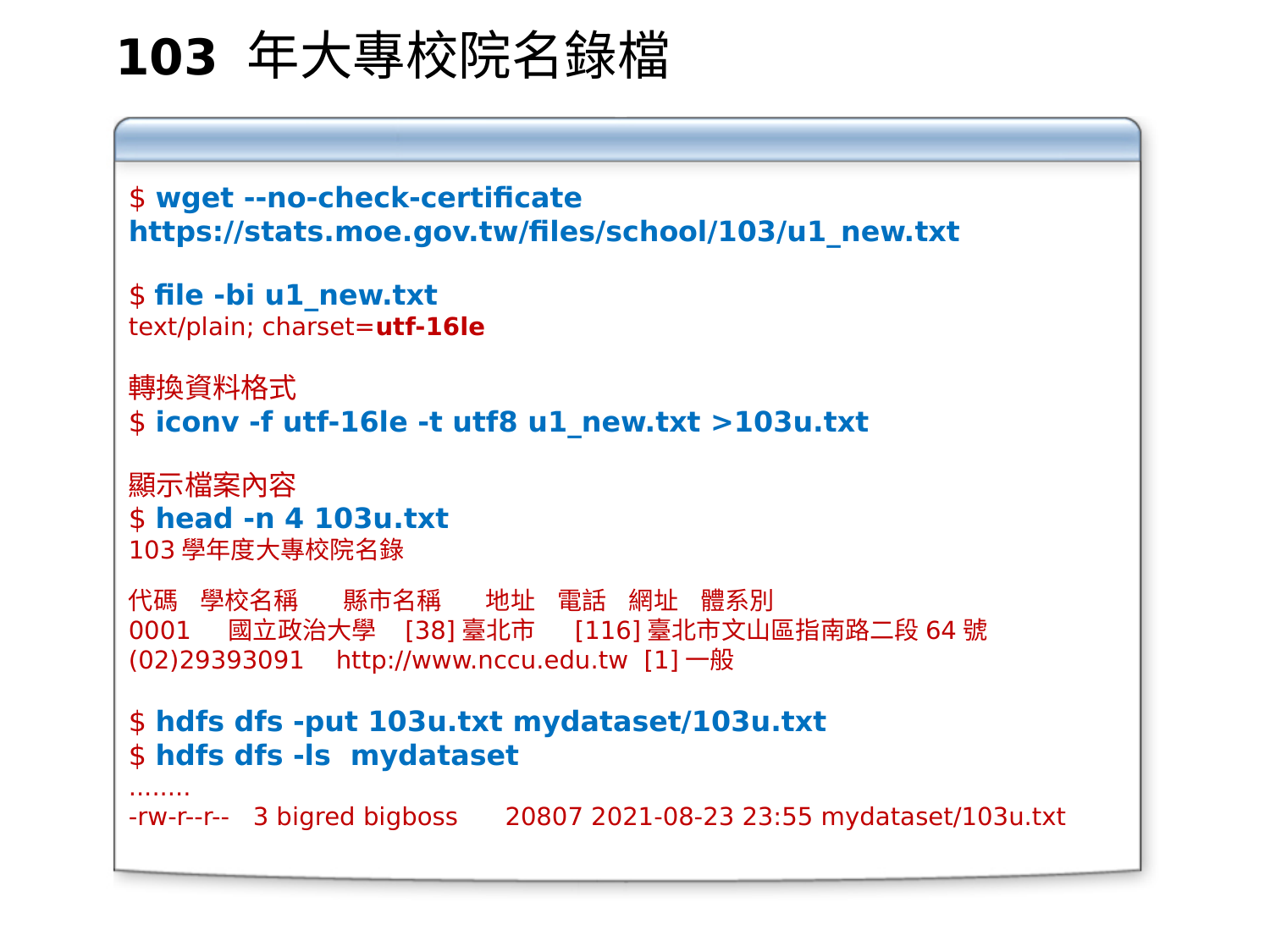

103 年大專校院名錄檔
$ wget --no-check-certificate https://stats.moe.gov.tw/files/school/103/u1_new.txt

$ file -bi u1_new.txt
text/plain; charset=utf-16le

轉換資料格式
$ iconv -f utf-16le -t utf8 u1_new.txt >103u.txt

顯示檔案內容
$ head -n 4 103u.txt
103學年度大專校院名錄

代碼    學校名稱        縣市名稱        地址    電話    網址    體系別
0001    國立政治大學    [38]臺北市      [116]臺北市文山區指南路二段64號 (02)29393091    http://www.nccu.edu.tw  [1]一般

$ hdfs dfs -put 103u.txt mydataset/103u.txt
$ hdfs dfs -ls  mydataset
........
-rw-r--r--   3 bigred bigboss      20807 2021-08-23 23:55 mydataset/103u.txt